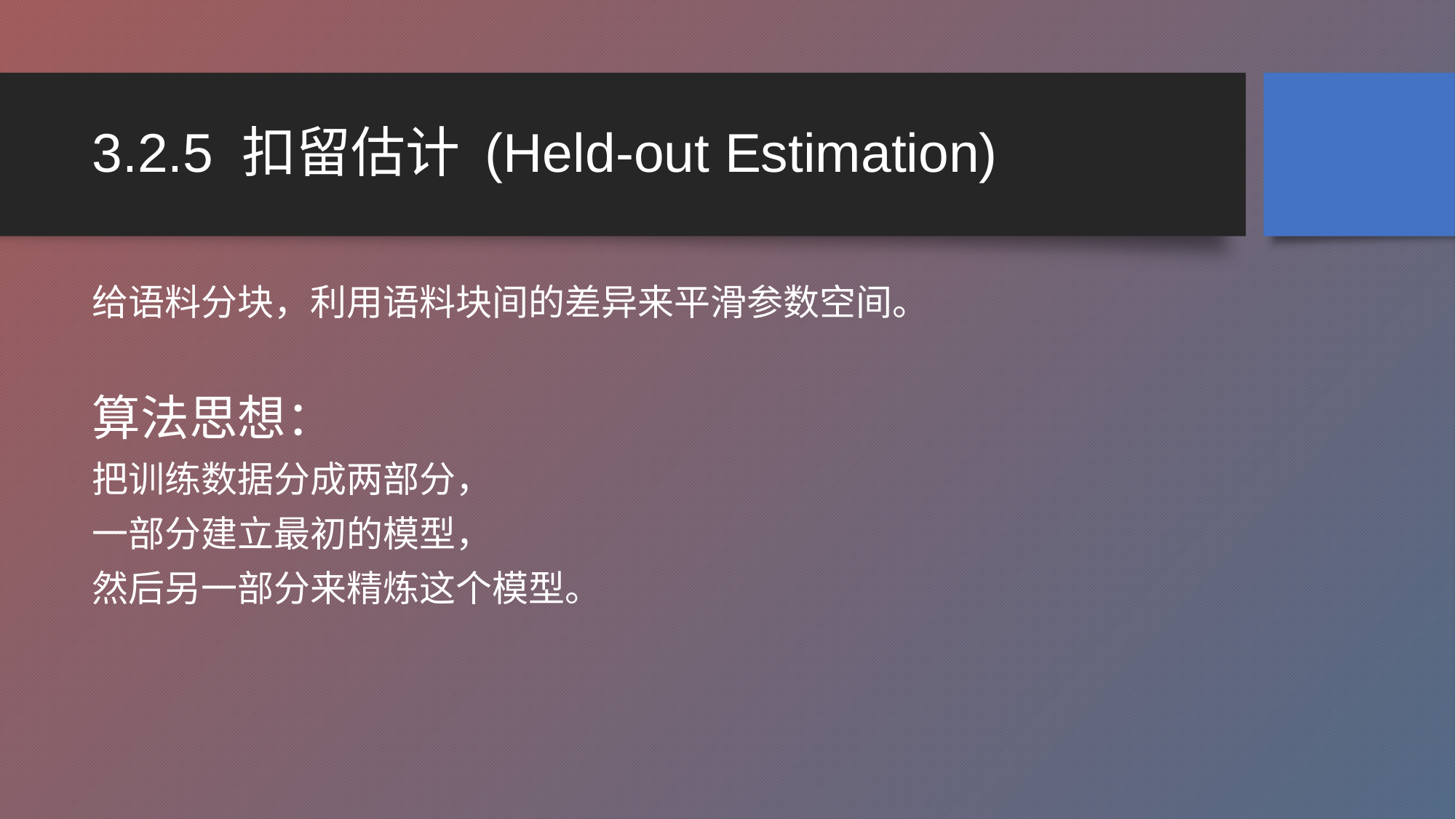

# 3.2.5 扣留估计 (Held-out Estimation)
给语料分块，利用语料块间的差异来平滑参数空间。

算法思想：
把训练数据分成两部分，
一部分建立最初的模型，
然后另一部分来精炼这个模型。